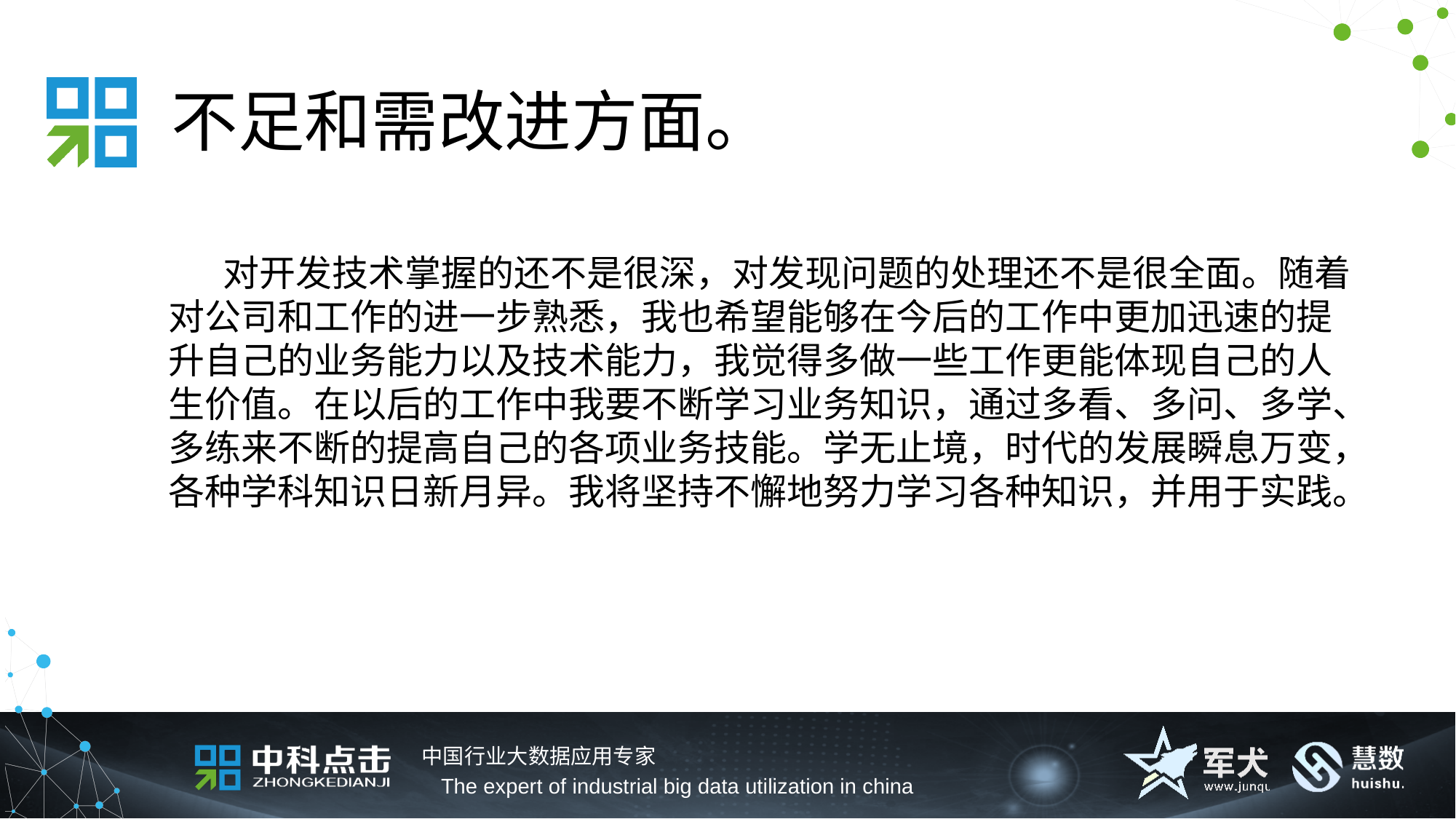

# 不足和需改进方面。
对开发技术掌握的还不是很深，对发现问题的处理还不是很全面。随着对公司和工作的进一步熟悉，我也希望能够在今后的工作中更加迅速的提升自己的业务能力以及技术能力，我觉得多做一些工作更能体现自己的人生价值。在以后的工作中我要不断学习业务知识，通过多看、多问、多学、多练来不断的提高自己的各项业务技能。学无止境，时代的发展瞬息万变，各种学科知识日新月异。我将坚持不懈地努力学习各种知识，并用于实践。